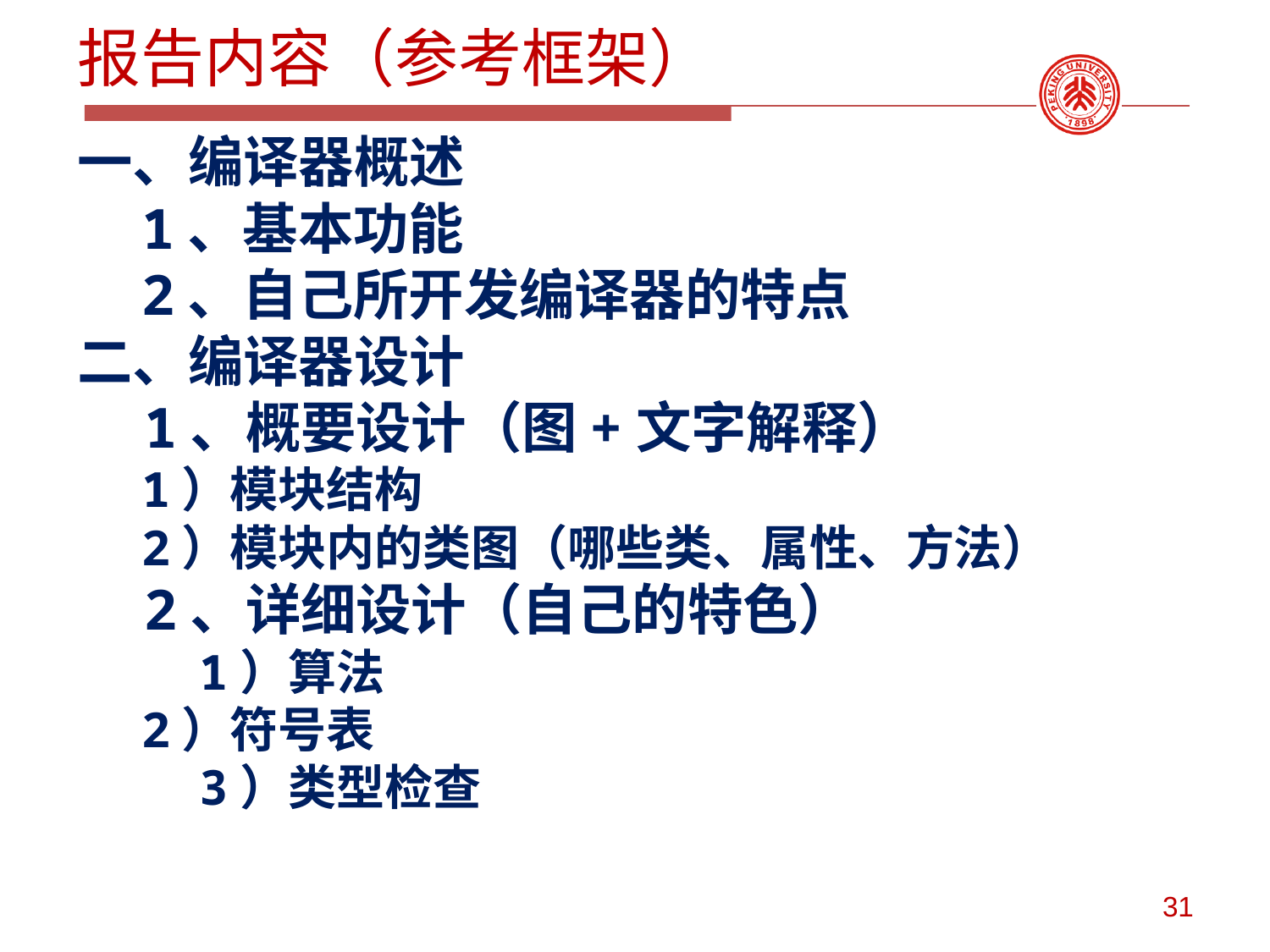

# 报告内容（参考框架）
一、编译器概述
	1、基本功能
	2、自己所开发编译器的特点
二、编译器设计
  1、概要设计（图+文字解释）
		1）模块结构
		2）模块内的类图（哪些类、属性、方法）
  2、详细设计（自己的特色）
	  1）算法
		2）符号表
	  3）类型检查

31